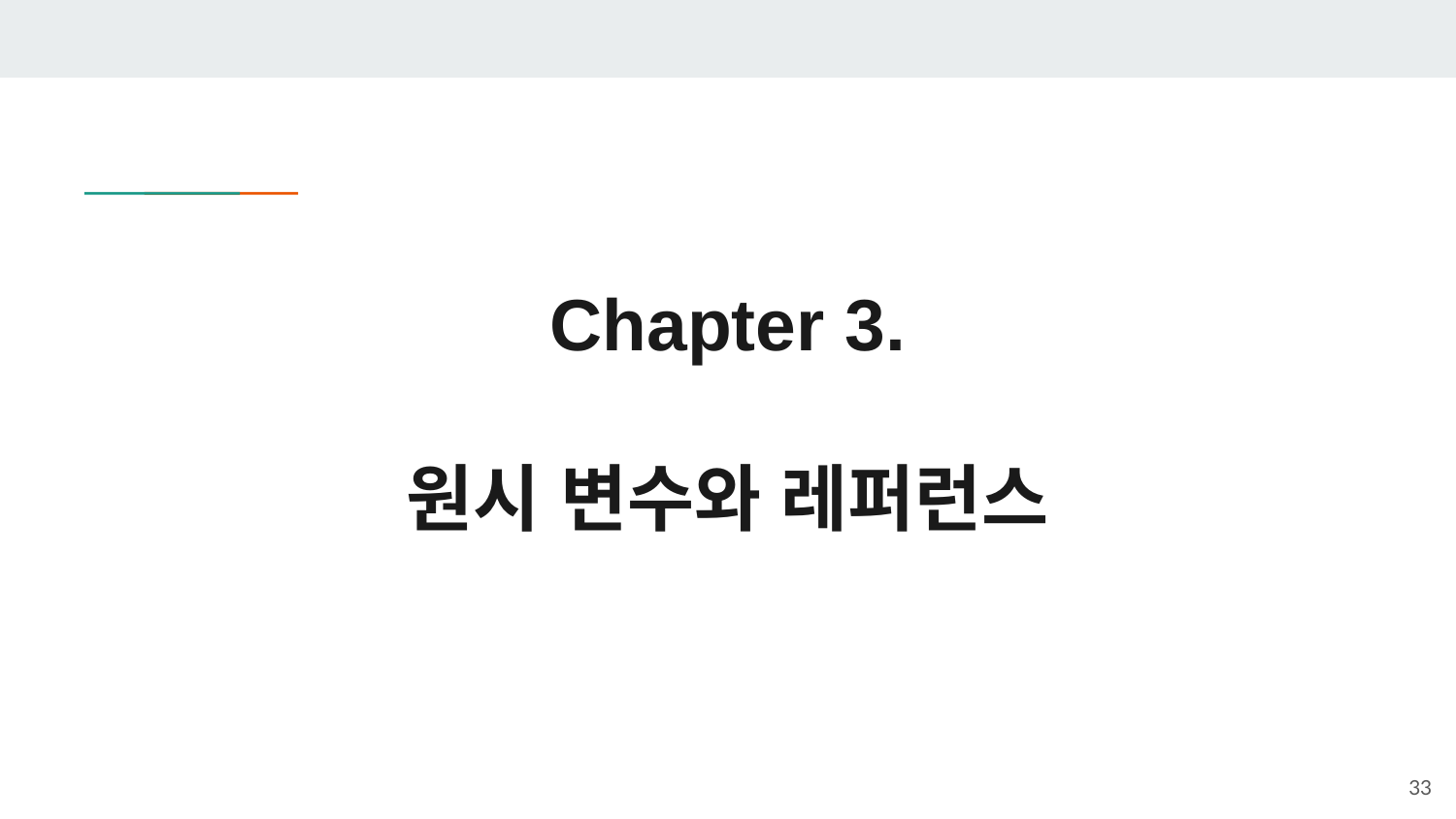

# Chapter 3. 원시 변수와 레퍼런스
33